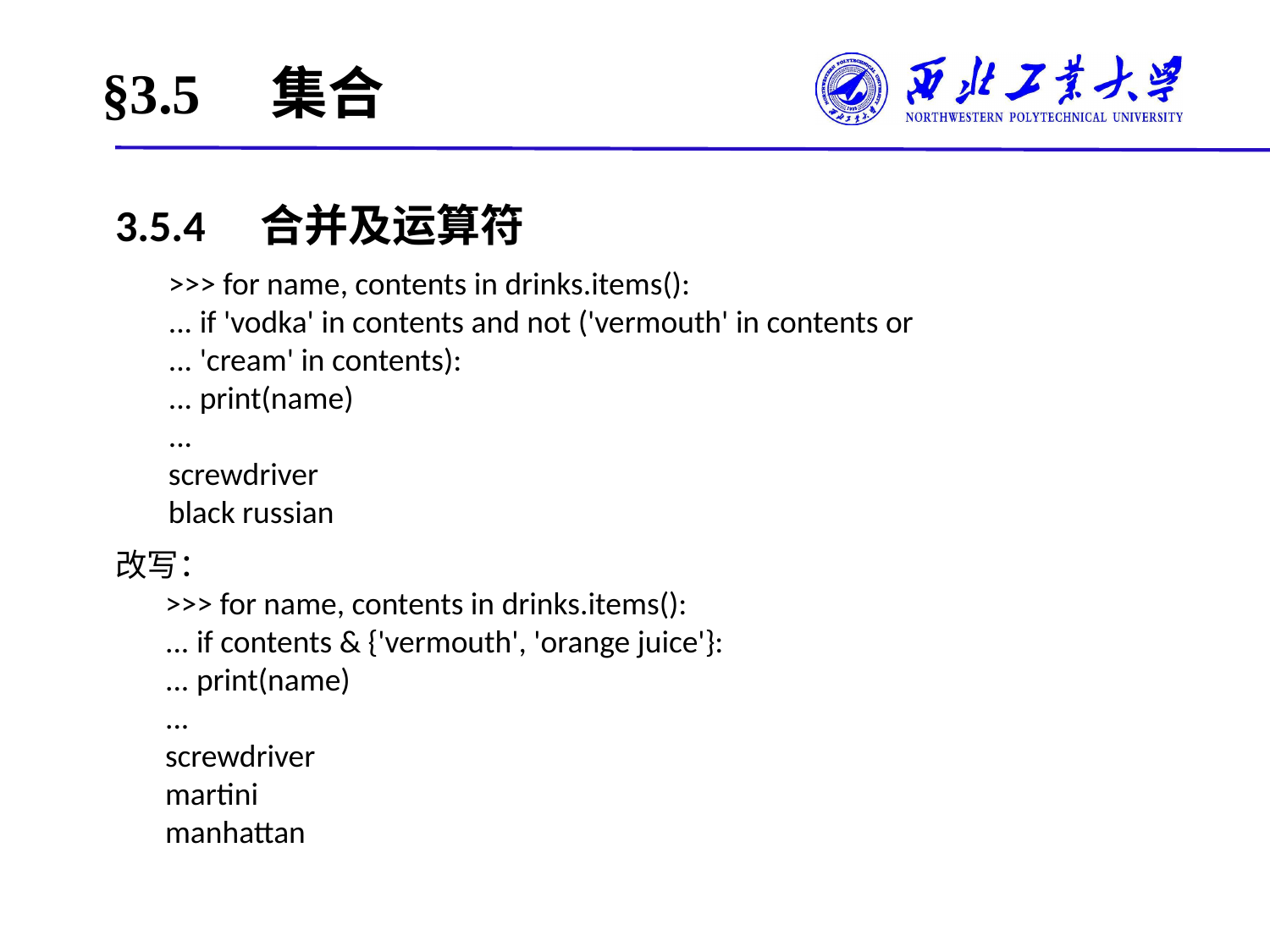

# §3.5　集合
3.5.4　合并及运算符

>>> for name, contents in drinks.items():
... if 'vodka' in contents and not ('vermouth' in contents or
... 'cream' in contents):
... print(name)
...
screwdriver
black russian

>>> for name, contents in drinks.items():
... if contents & {'vermouth', 'orange juice'}:
... print(name)
...
screwdriver
martini
manhattan
改写：